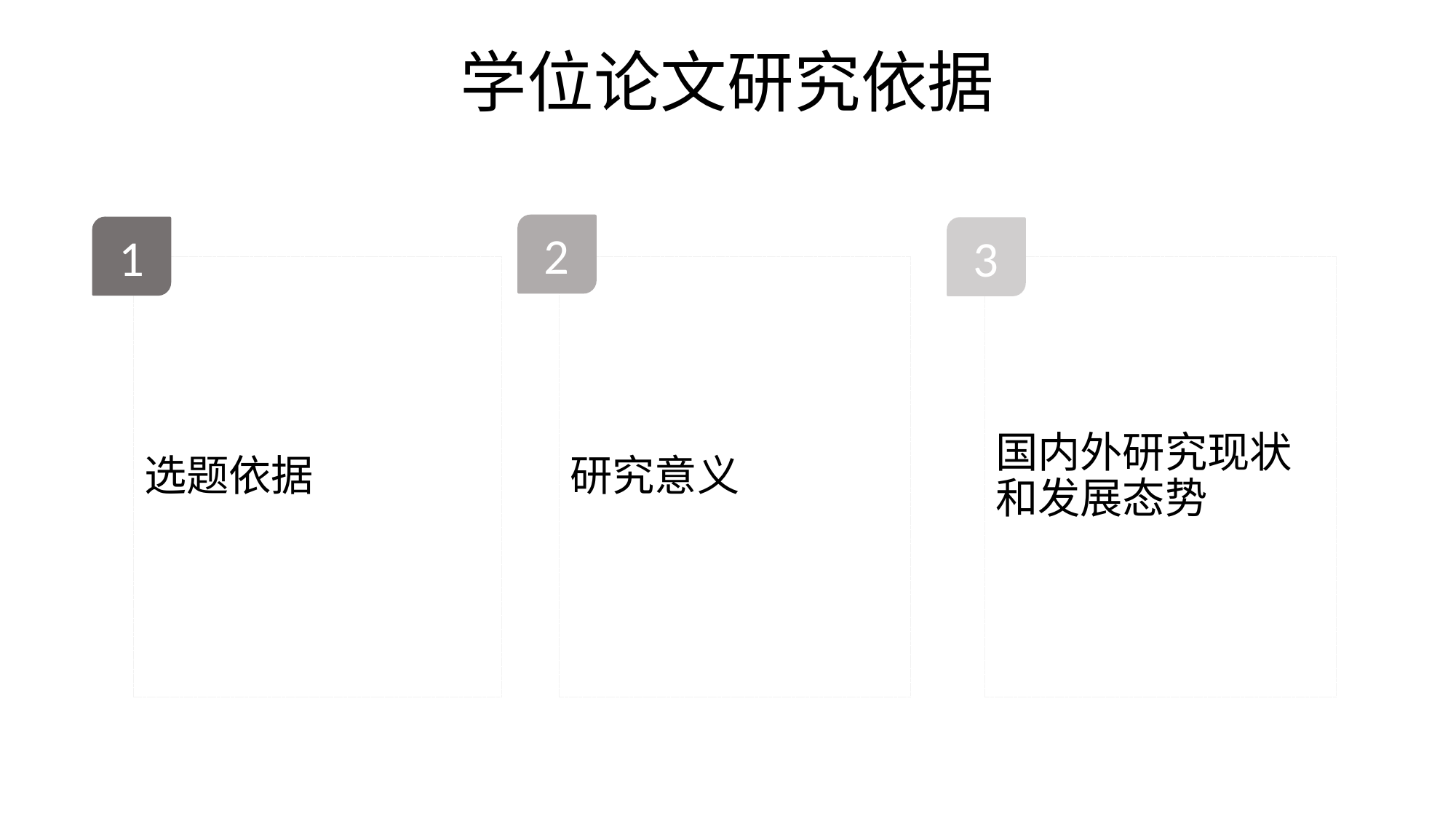

学位论文研究依据
2
1
3
研究意义
国内外研究现状和发展态势
选题依据